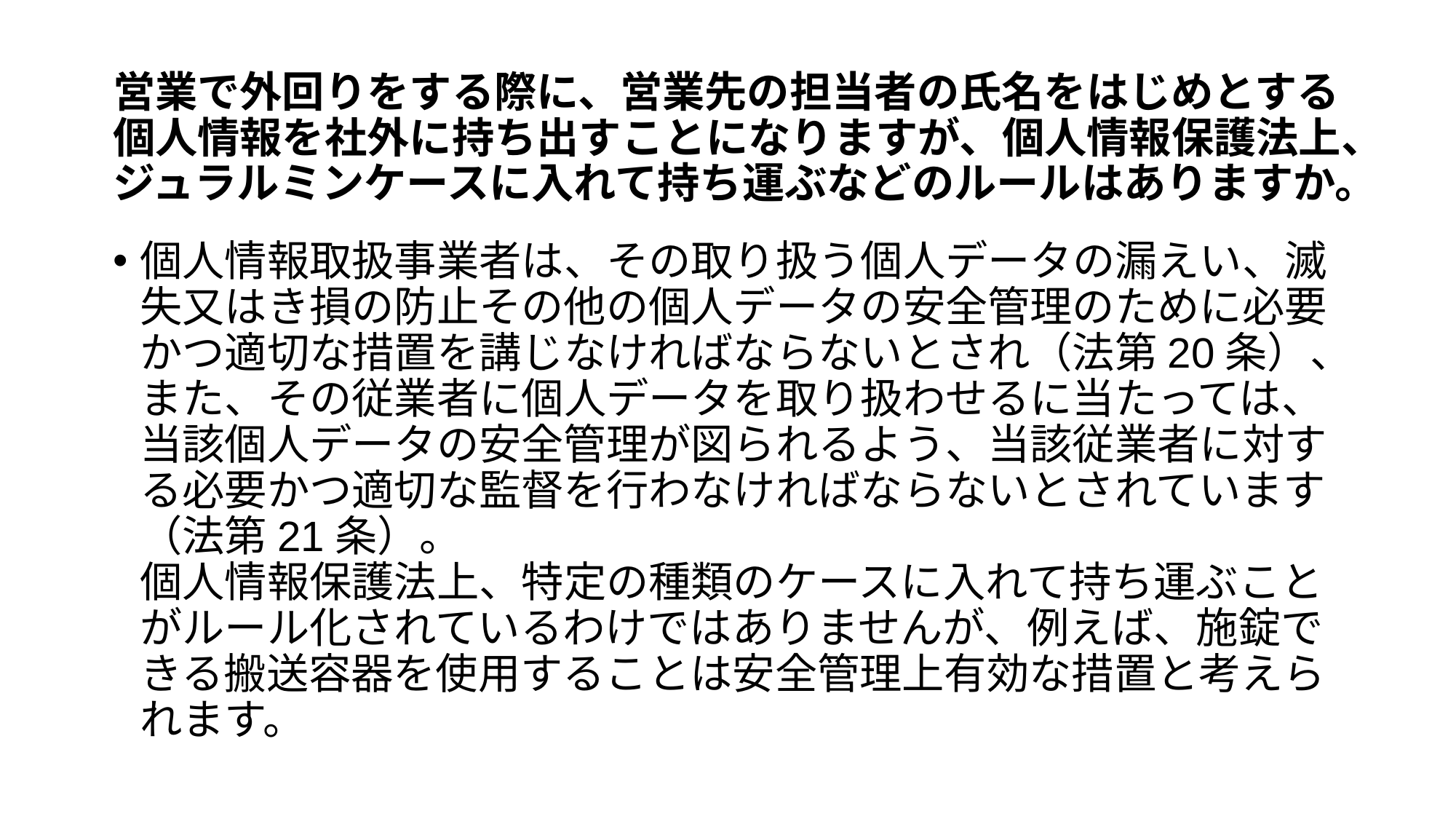

# 営業で外回りをする際に、営業先の担当者の氏名をはじめとする個人情報を社外に持ち出すことになりますが、個人情報保護法上、ジュラルミンケースに入れて持ち運ぶなどのルールはありますか。
個人情報取扱事業者は、その取り扱う個人データの漏えい、滅失又はき損の防止その他の個人データの安全管理のために必要かつ適切な措置を講じなければならないとされ（法第20条）、また、その従業者に個人データを取り扱わせるに当たっては、当該個人データの安全管理が図られるよう、当該従業者に対する必要かつ適切な監督を行わなければならないとされています（法第21条）。
個人情報保護法上、特定の種類のケースに入れて持ち運ぶことがルール化されているわけではありませんが、例えば、施錠できる搬送容器を使用することは安全管理上有効な措置と考えられます。